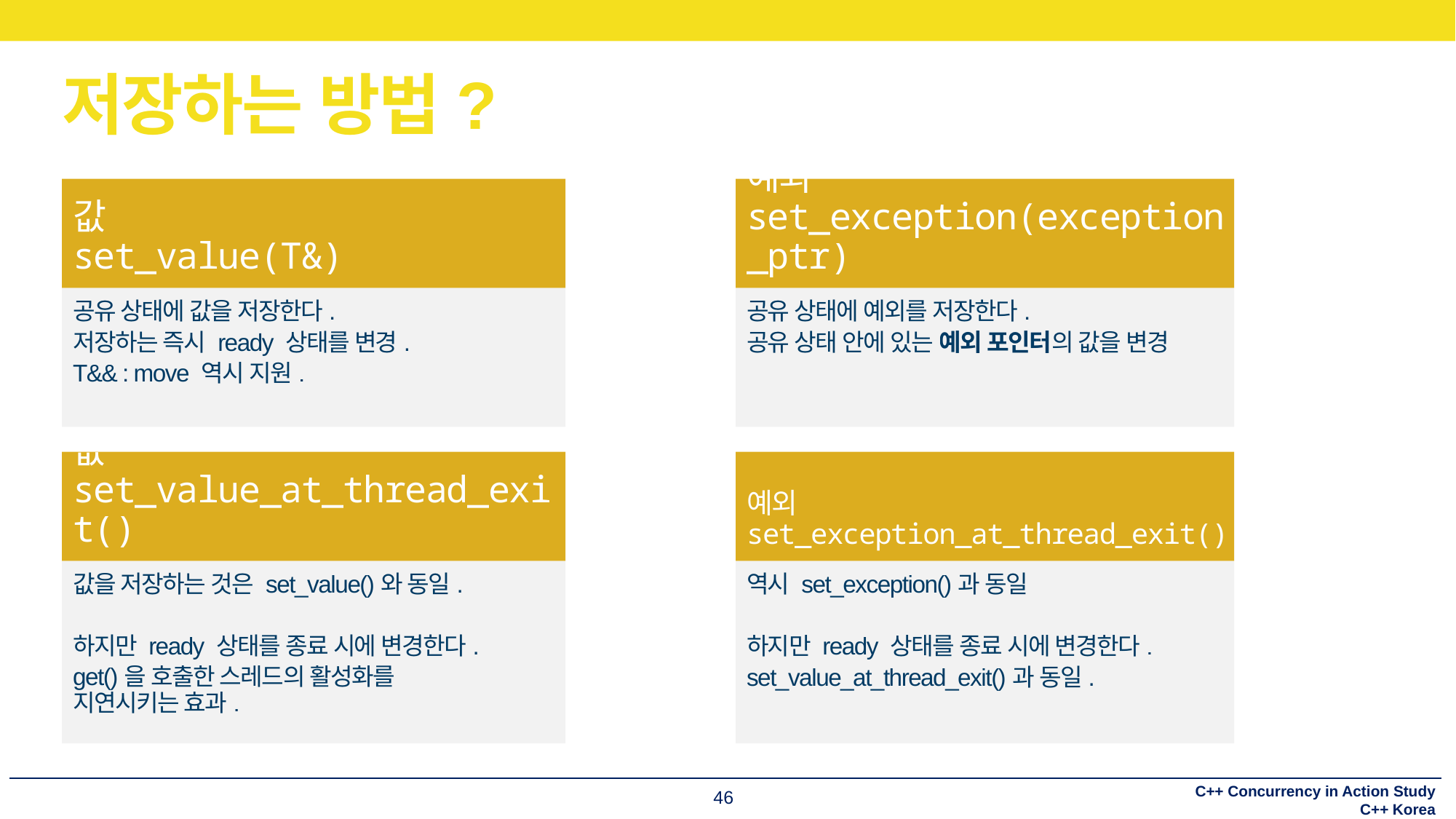

# 저장하는 방법?
값
set_value(T&)
예외
set_exception(exception_ptr)
공유 상태에 값을 저장한다.
저장하는 즉시 ready 상태를 변경.
T&& : move 역시 지원.
공유 상태에 예외를 저장한다.
공유 상태 안에 있는 예외 포인터의 값을 변경

값
set_value_at_thread_exit()
예외
set_exception_at_thread_exit()
값을 저장하는 것은 set_value()와 동일.

하지만 ready 상태를 종료 시에 변경한다.
get()을 호출한 스레드의 활성화를
지연시키는 효과.

역시 set_exception()과 동일

하지만 ready 상태를 종료 시에 변경한다.
set_value_at_thread_exit()과 동일.

46